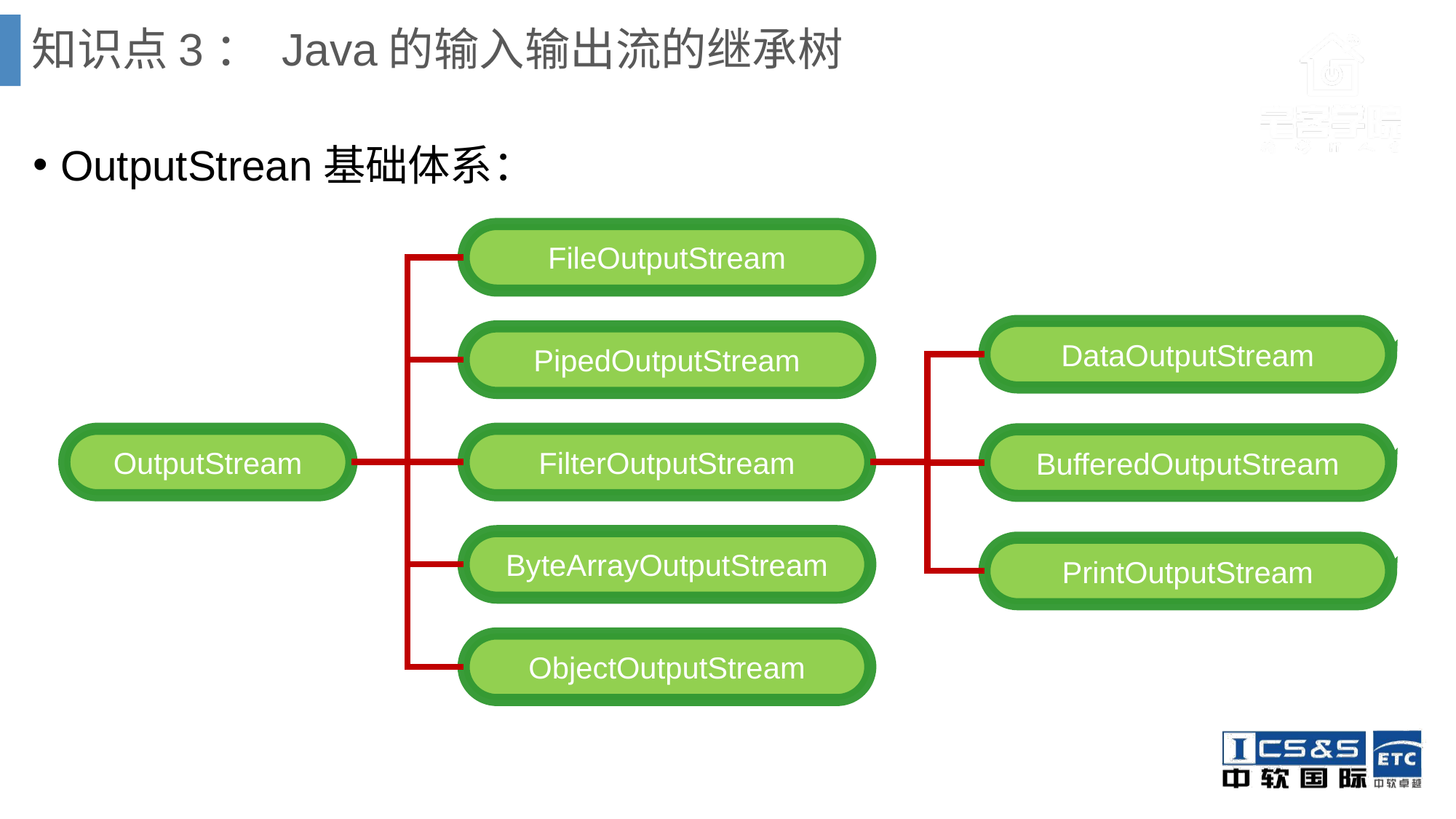

# 知识点3： Java的输入输出流的继承树
OutputStrean基础体系：
FileOutputStream
DataOutputStream
PipedOutputStream
OutputStream
FilterOutputStream
BufferedOutputStream
ByteArrayOutputStream
PrintOutputStream
ObjectOutputStream